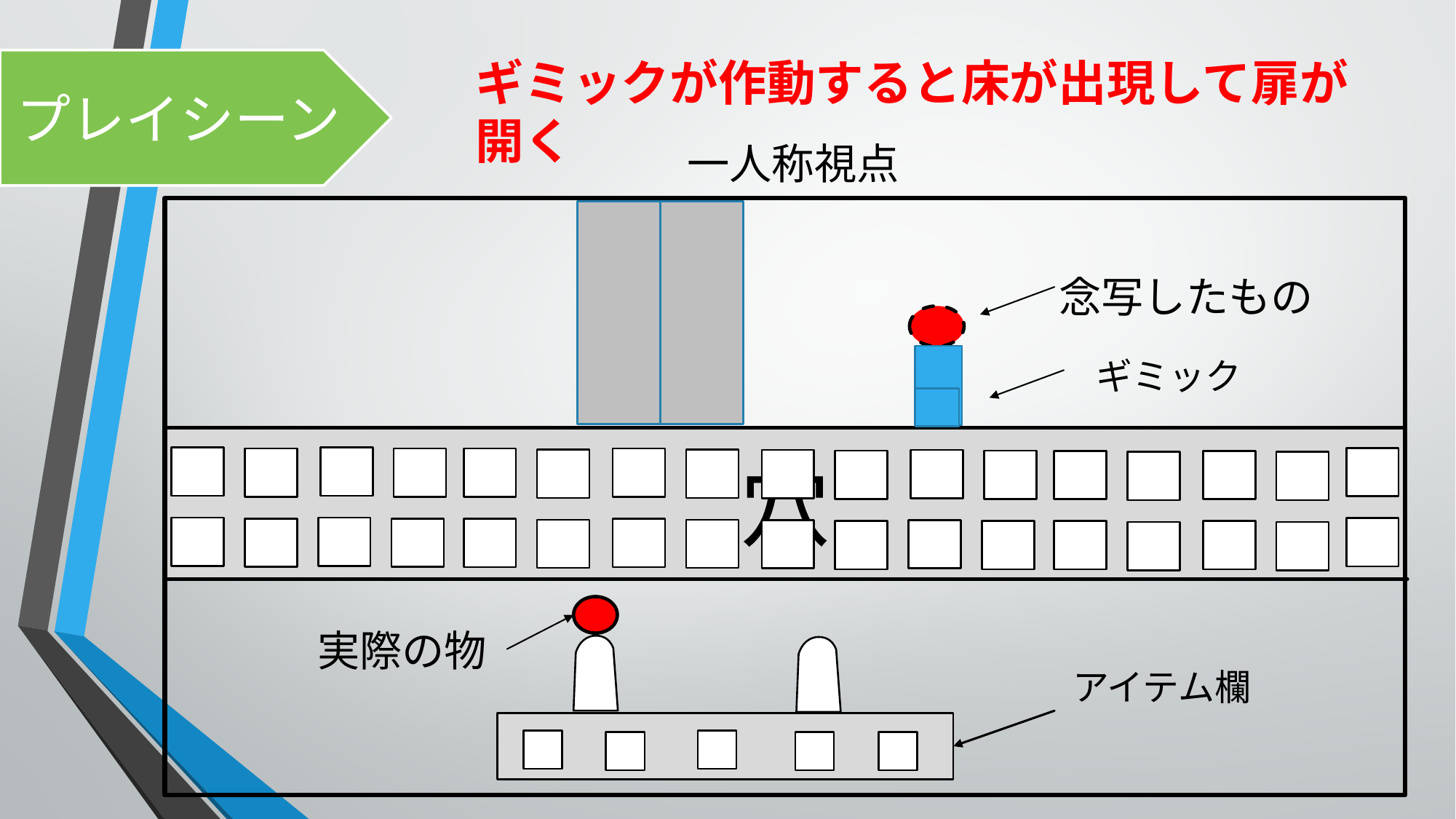

ギミックが作動すると床が出現して扉が開く
プレイシーン
一人称視点

念写したもの

ギミック

穴

実際の物

アイテム欄